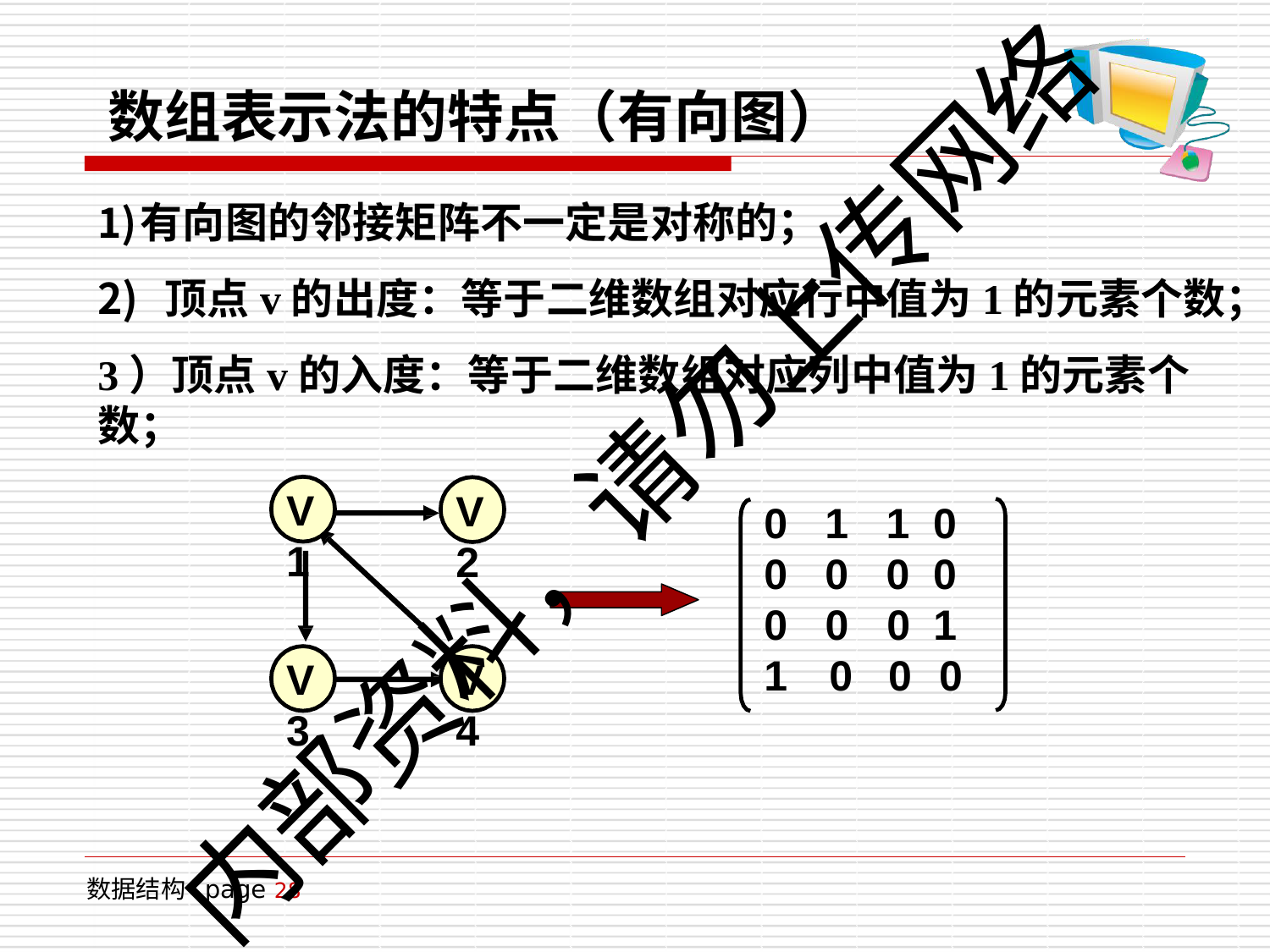

# 数组表示法的特点（有向图）

有向图的邻接矩阵不一定是对称的；
顶点v的出度：等于二维数组对应行中值为1的元素个数；
3）顶点v的入度：等于二维数组对应列中值为1的元素个数；
内部资料，请勿上传网络

V1
V2
0  1  1 0
0  0  0 0
0  0  0 1
1	0  0 0

V3
V4

数据结构 page 28